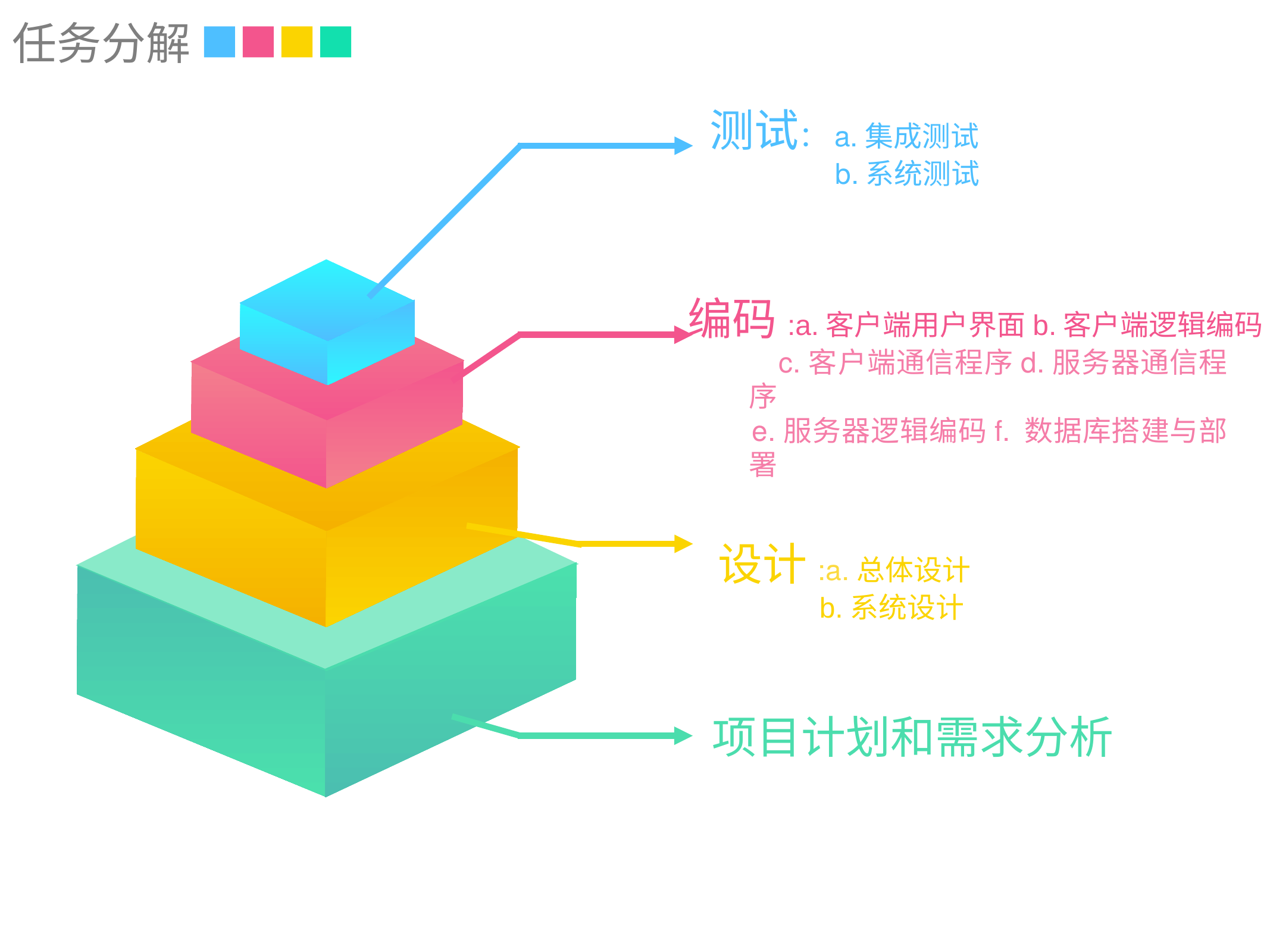

任务分解

测试：a.集成测试
                b.系统测试

编码:a.客户端用户界面b.客户端逻辑编码
      c.客户端通信程序d.服务器通信程序
   e.服务器逻辑编码f.	数据库搭建与部署

设计:a.总体设计
            b.系统设计

项目计划和需求分析